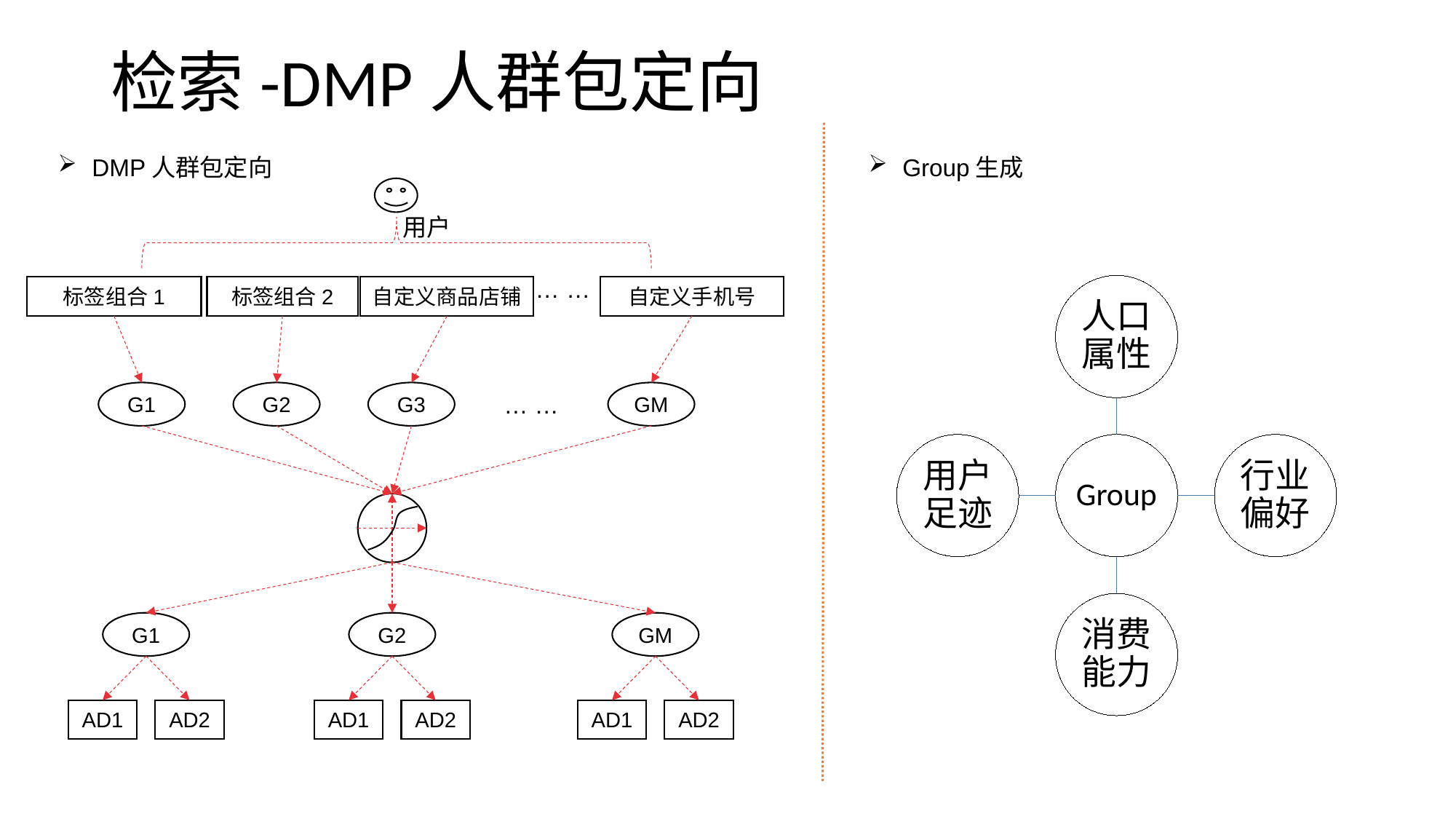

# 检索-DMP人群包定向
DMP人群包定向
Group生成

用户

… …
Group

人口属性

行业偏好

消费能力

用户足迹
标签组合1
标签组合2
自定义商品店铺
自定义手机号
G1
G2
G3
GM
… …

G1
G2
GM
AD1
AD2
AD1
AD2
AD1
AD2